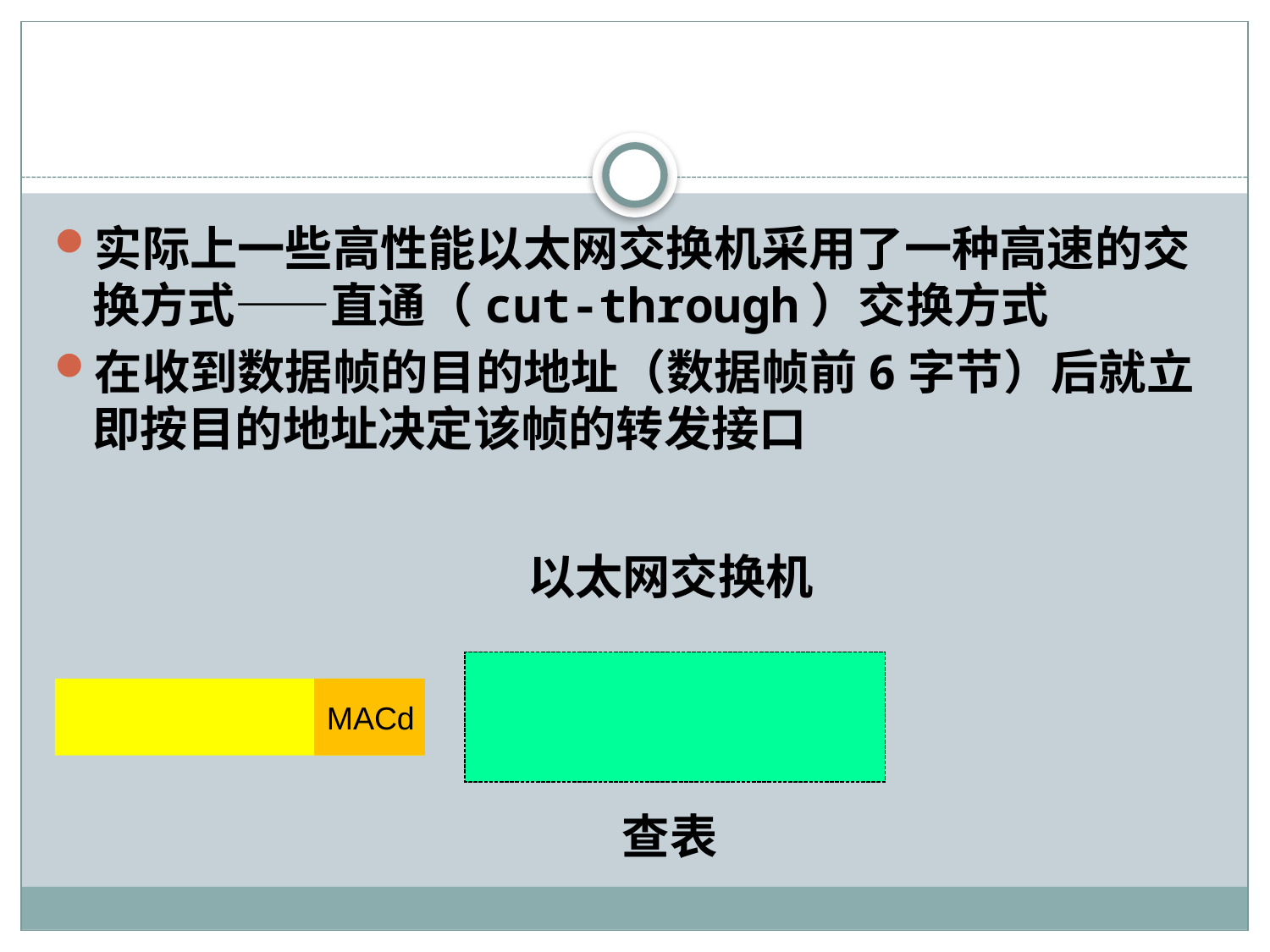

#
实际上一些高性能以太网交换机采用了一种高速的交换方式——直通（cut-through）交换方式
在收到数据帧的目的地址（数据帧前6字节）后就立即按目的地址决定该帧的转发接口

以太网交换机

MACd
查表